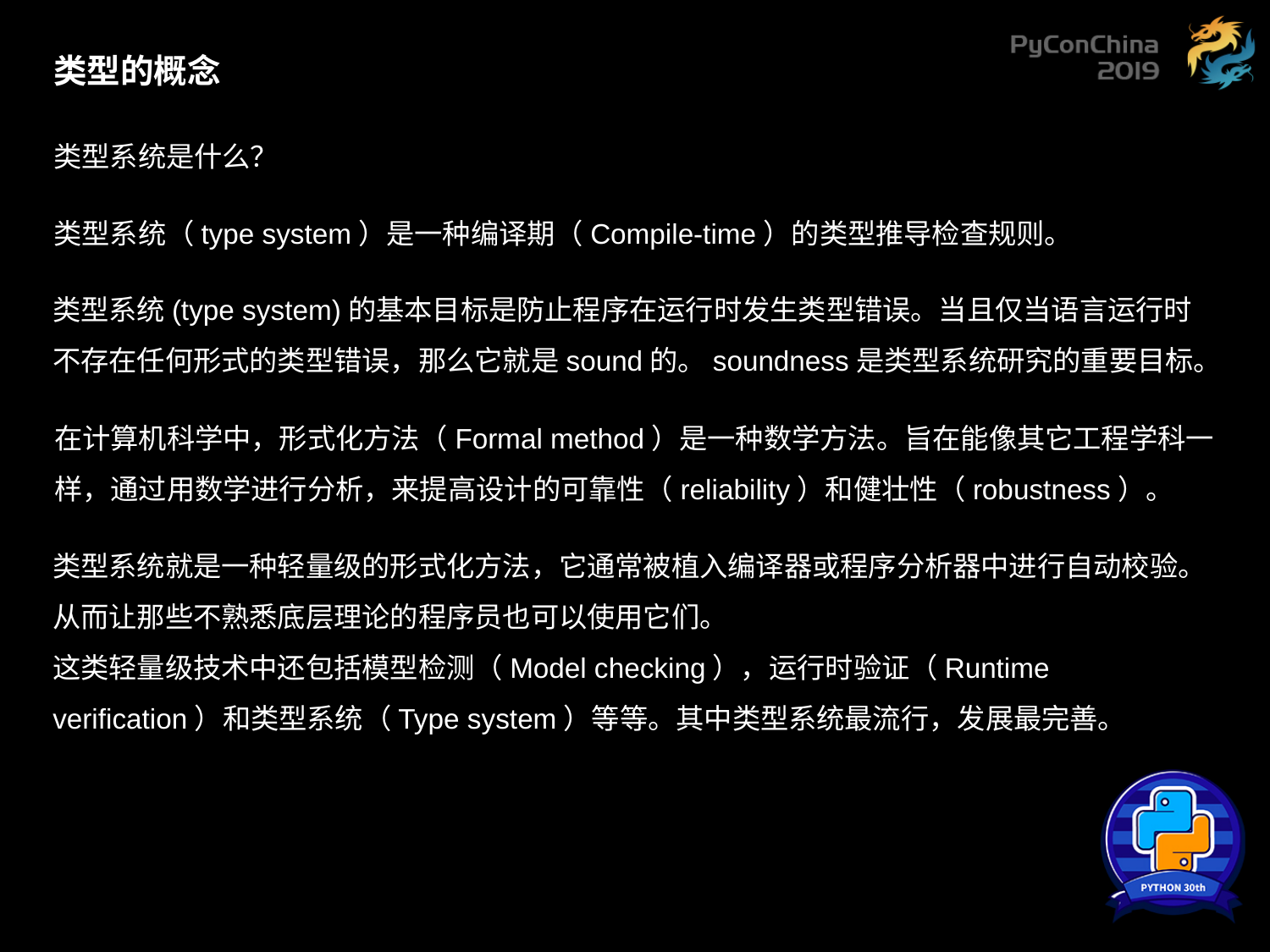

类型的概念
类型系统是什么？
类型系统（type system）是一种编译期（Compile-time）的类型推导检查规则。
类型系统(type system)的基本目标是防止程序在运行时发生类型错误。当且仅当语言运行时不存在任何形式的类型错误，那么它就是sound的。soundness是类型系统研究的重要目标。
在计算机科学中，形式化方法（Formal method）是一种数学方法。旨在能像其它工程学科一样，通过用数学进行分析，来提高设计的可靠性（reliability）和健壮性（robustness）。
类型系统就是一种轻量级的形式化方法，它通常被植入编译器或程序分析器中进行自动校验。从而让那些不熟悉底层理论的程序员也可以使用它们。
这类轻量级技术中还包括模型检测（Model checking），运行时验证（Runtime verification）和类型系统（Type system）等等。其中类型系统最流行，发展最完善。